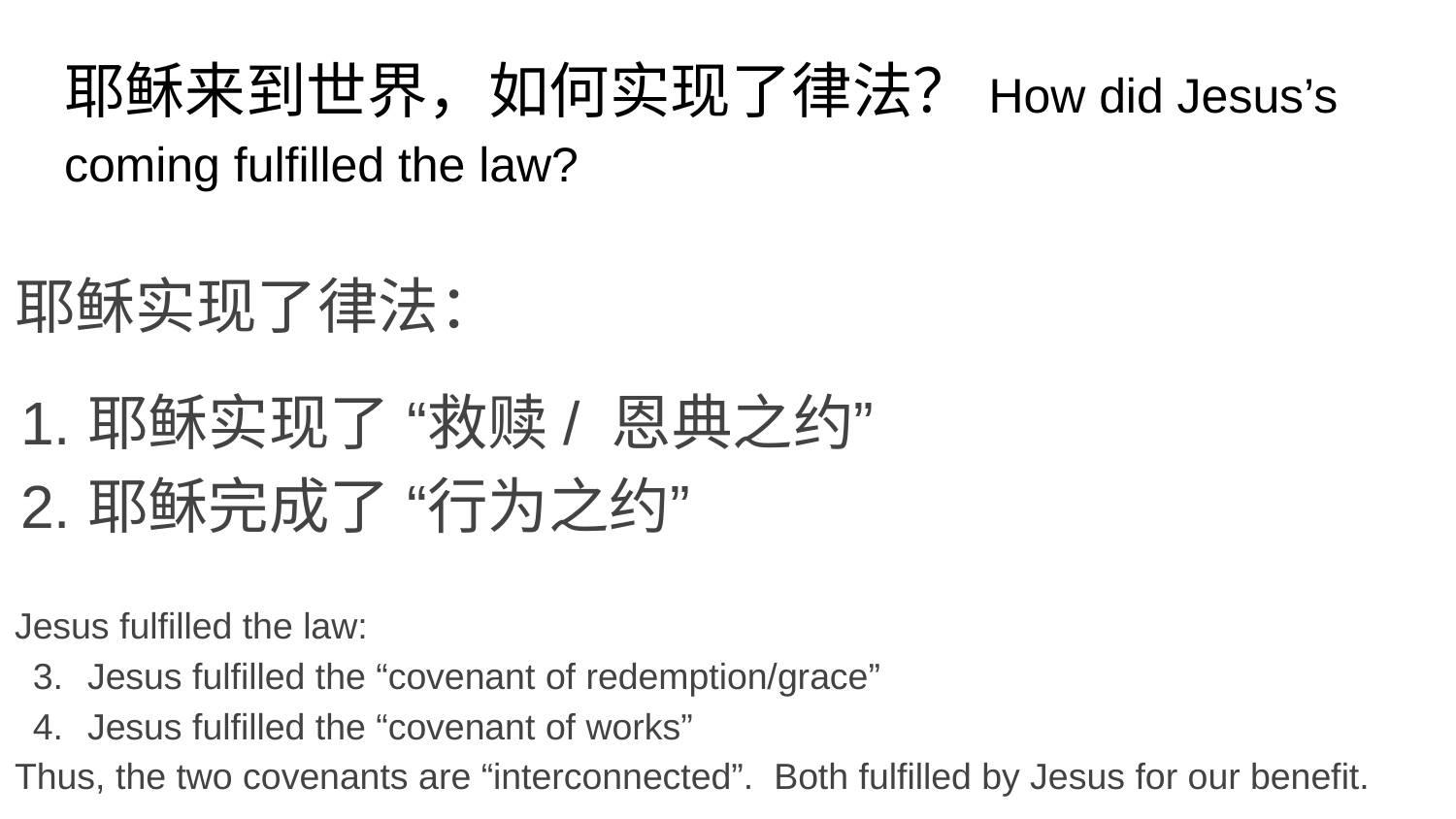

# 耶稣来到世界，如何实现了律法？How did Jesus’s coming fulfilled the law?

耶稣实现了律法：
耶稣实现了 “救赎/ 恩典之约”
耶稣完成了 “行为之约”

Jesus fulfilled the law:
Jesus fulfilled the “covenant of redemption/grace”
Jesus fulfilled the “covenant of works”
Thus, the two covenants are “interconnected”.  Both fulfilled by Jesus for our benefit.